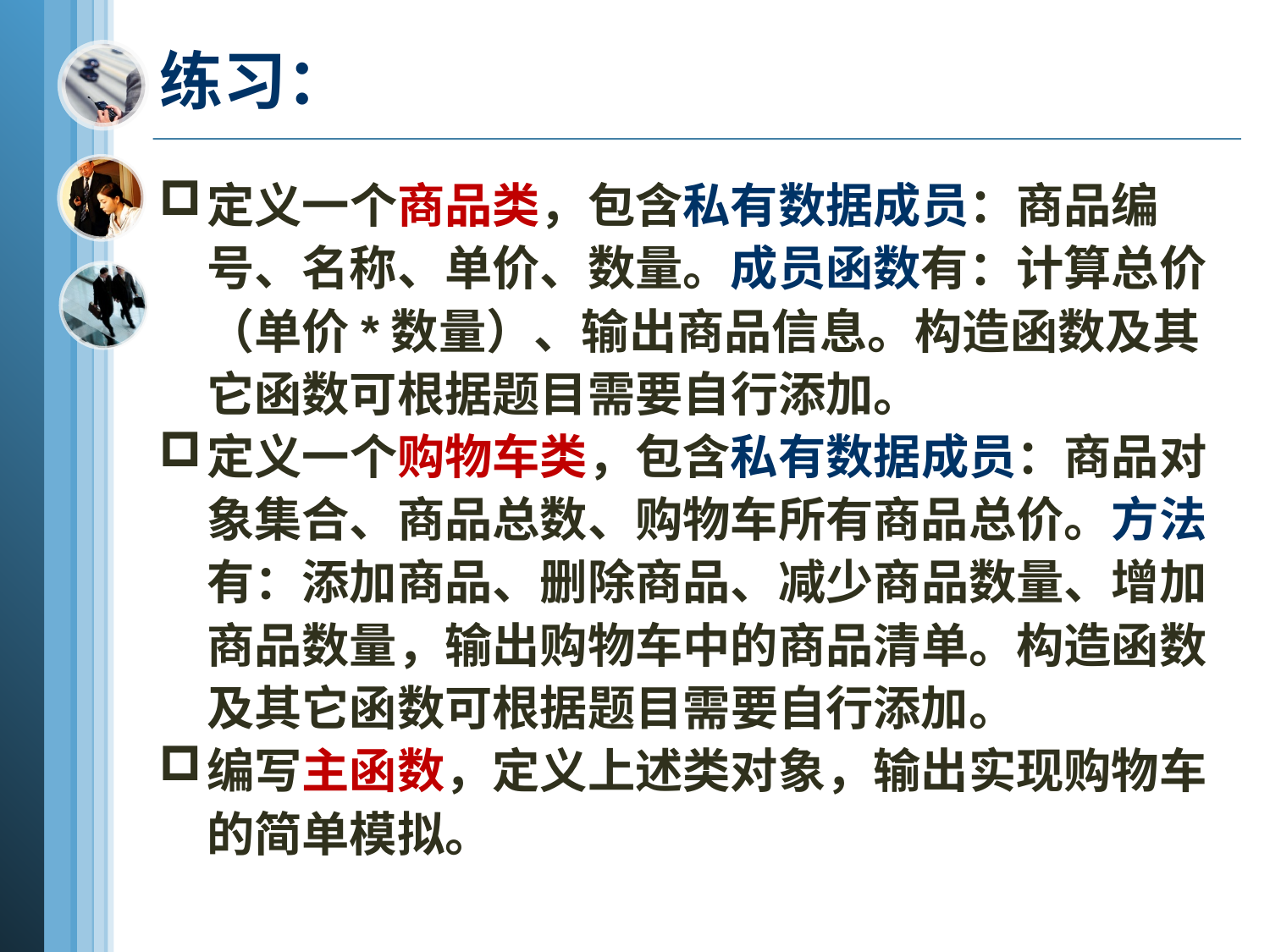

# 练习：
定义一个商品类，包含私有数据成员：商品编号、名称、单价、数量。成员函数有：计算总价（单价*数量）、输出商品信息。构造函数及其它函数可根据题目需要自行添加。
定义一个购物车类，包含私有数据成员：商品对象集合、商品总数、购物车所有商品总价。方法有：添加商品、删除商品、减少商品数量、增加商品数量，输出购物车中的商品清单。构造函数及其它函数可根据题目需要自行添加。
编写主函数，定义上述类对象，输出实现购物车的简单模拟。